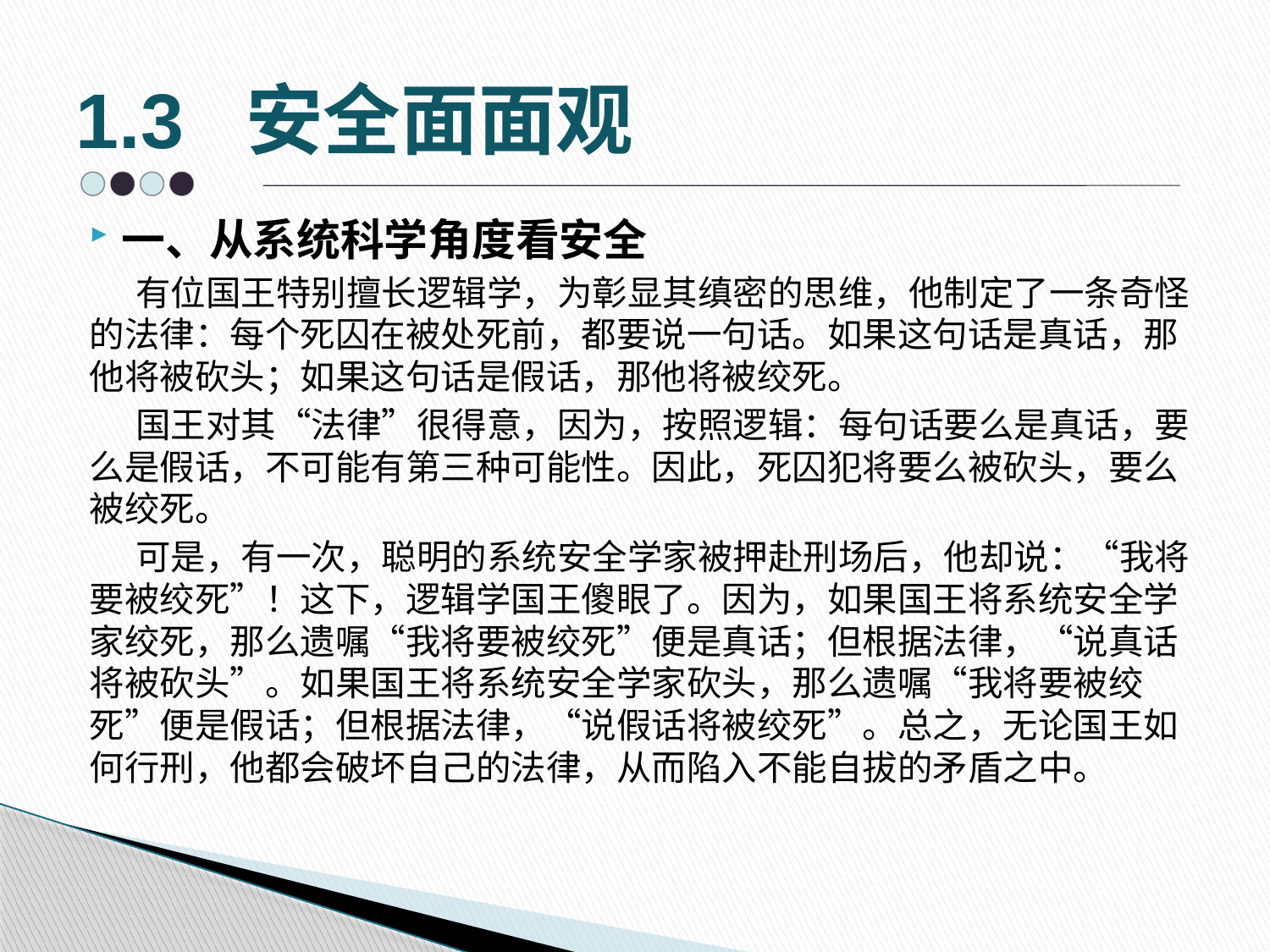

# 1.3  安全面面观

一、从系统科学角度看安全
     有位国王特别擅长逻辑学，为彰显其缜密的思维，他制定了一条奇怪的法律：每个死囚在被处死前，都要说一句话。如果这句话是真话，那他将被砍头；如果这句话是假话，那他将被绞死。
     国王对其“法律”很得意，因为，按照逻辑：每句话要么是真话，要么是假话，不可能有第三种可能性。因此，死囚犯将要么被砍头，要么被绞死。
     可是，有一次，聪明的系统安全学家被押赴刑场后，他却说：“我将要被绞死”！这下，逻辑学国王傻眼了。因为，如果国王将系统安全学家绞死，那么遗嘱“我将要被绞死”便是真话；但根据法律，“说真话将被砍头”。如果国王将系统安全学家砍头，那么遗嘱“我将要被绞死”便是假话；但根据法律，“说假话将被绞死”。总之，无论国王如何行刑，他都会破坏自己的法律，从而陷入不能自拔的矛盾之中。